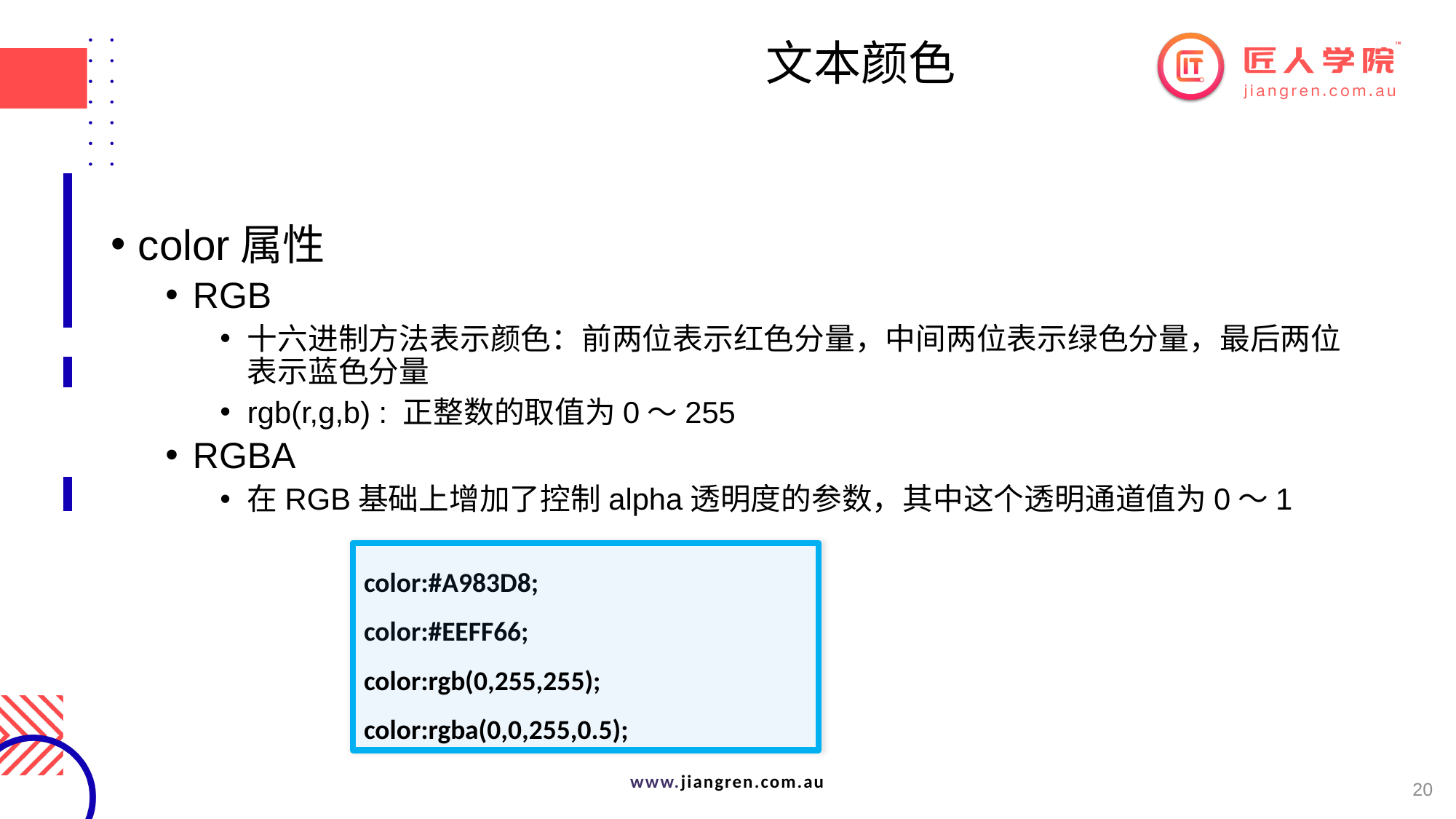

# 文本颜色
color属性
RGB
十六进制方法表示颜色：前两位表示红色分量，中间两位表示绿色分量，最后两位表示蓝色分量
rgb(r,g,b) : 正整数的取值为0～255
RGBA
在RGB基础上增加了控制alpha透明度的参数，其中这个透明通道值为0～1
color:#A983D8;
color:#EEFF66;
color:rgb(0,255,255);
color:rgba(0,0,255,0.5);
20